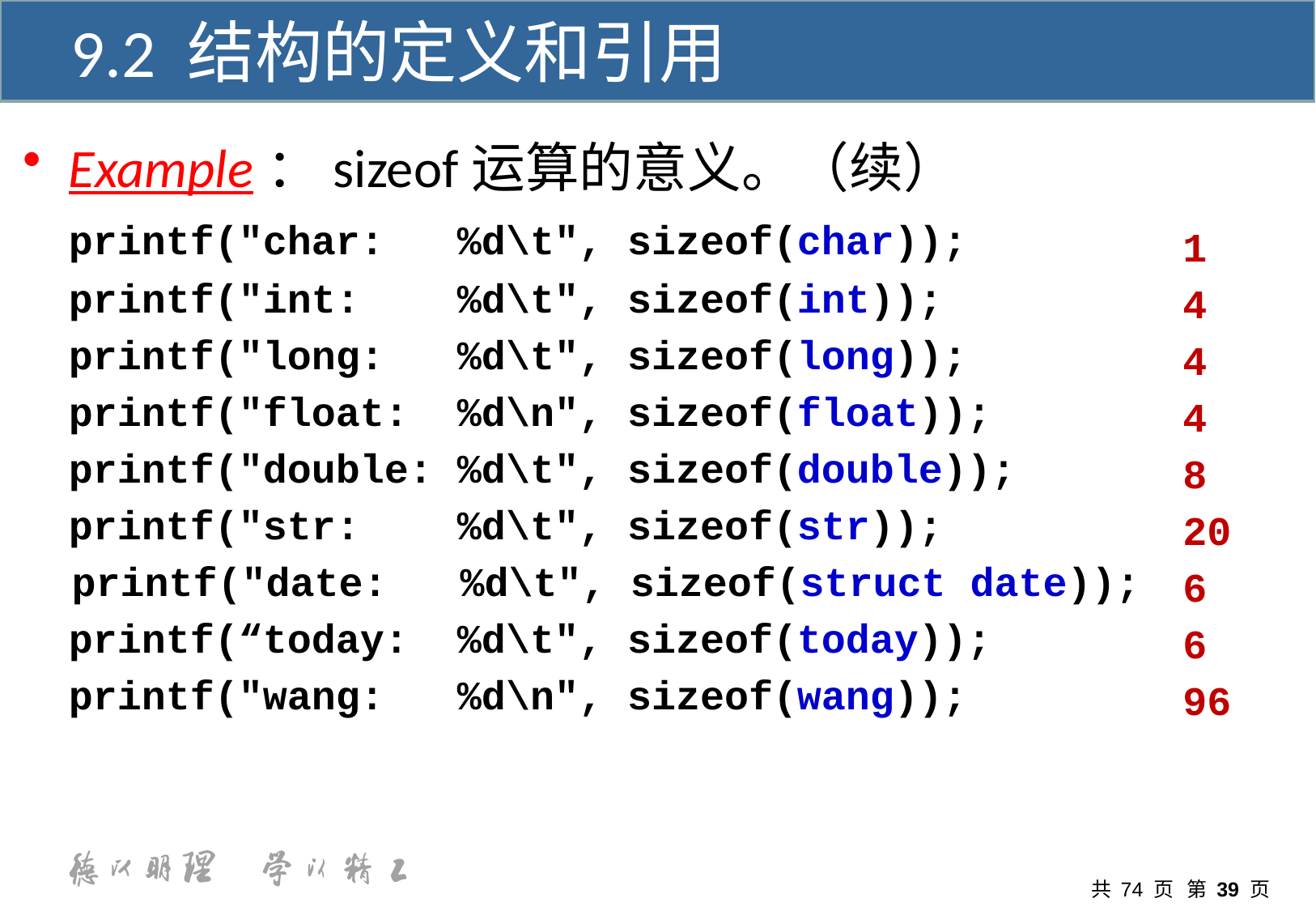

9.2 结构的定义和引用
Example：sizeof运算的意义。（续）
	printf("char:   %d\t", sizeof(char));
	printf("int:    %d\t", sizeof(int));
	printf("long:   %d\t", sizeof(long));
	printf("float:  %d\n", sizeof(float));
	printf("double: %d\t", sizeof(double));
	printf("str:    %d\t", sizeof(str));
  printf("date:   %d\t", sizeof(struct date));
	printf(“today:  %d\t", sizeof(today));
	printf("wang:   %d\n", sizeof(wang));
1
4
4
4
8
20
6
6
96
共 74 页   第 39 页